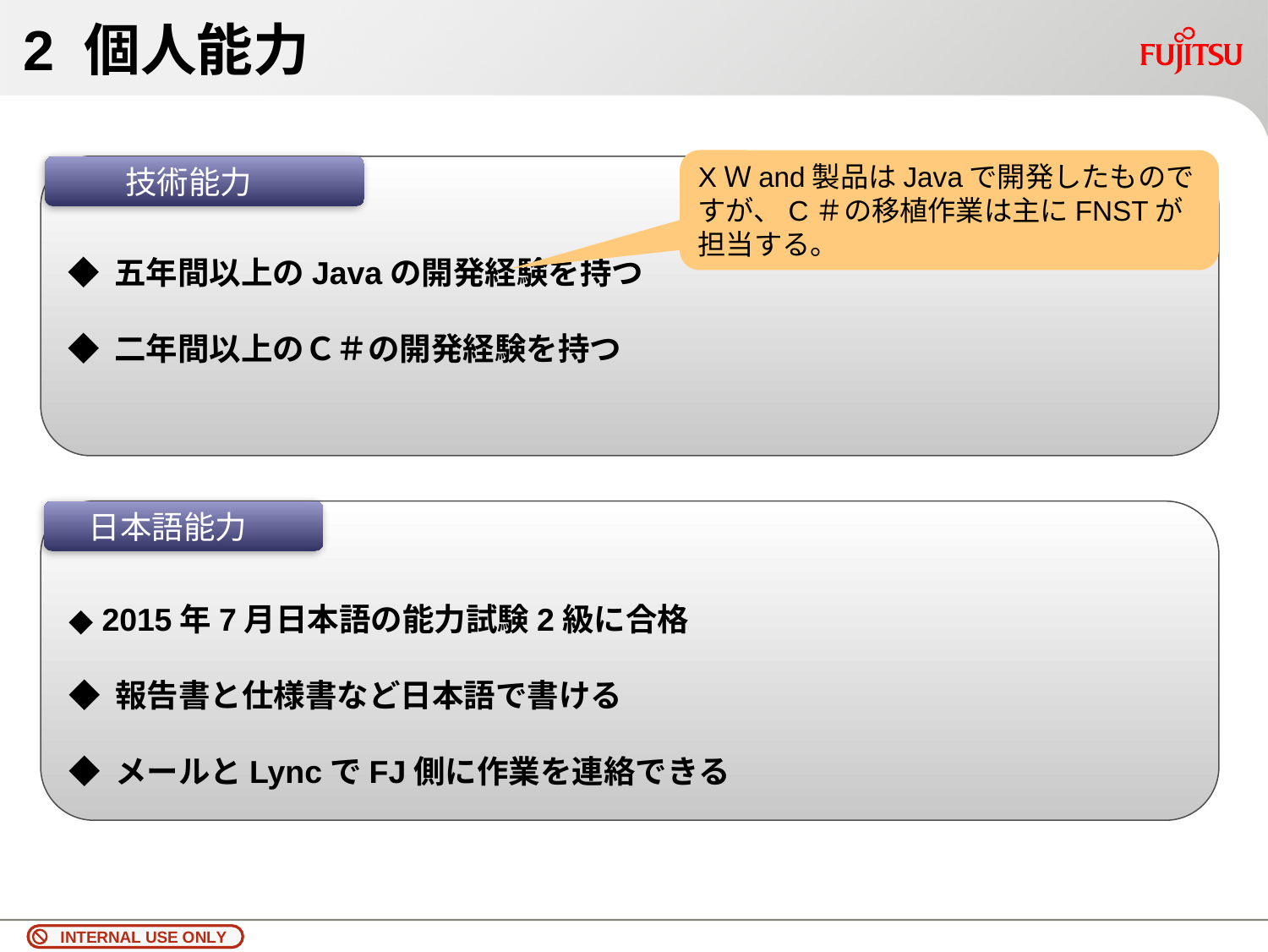

# 2 個人能力
XＷand製品はJavaで開発したものですが、C＃の移植作業は主にFNSTが担当する。

◆ 五年間以上のJavaの開発経験を持つ

◆ 二年間以上のＣ＃の開発経験を持つ

技術能力

◆ 2015年7月日本語の能力試験2級に合格

◆ 報告書と仕様書など日本語で書ける

◆ メールとLyncでFJ側に作業を連絡できる

日本語能力